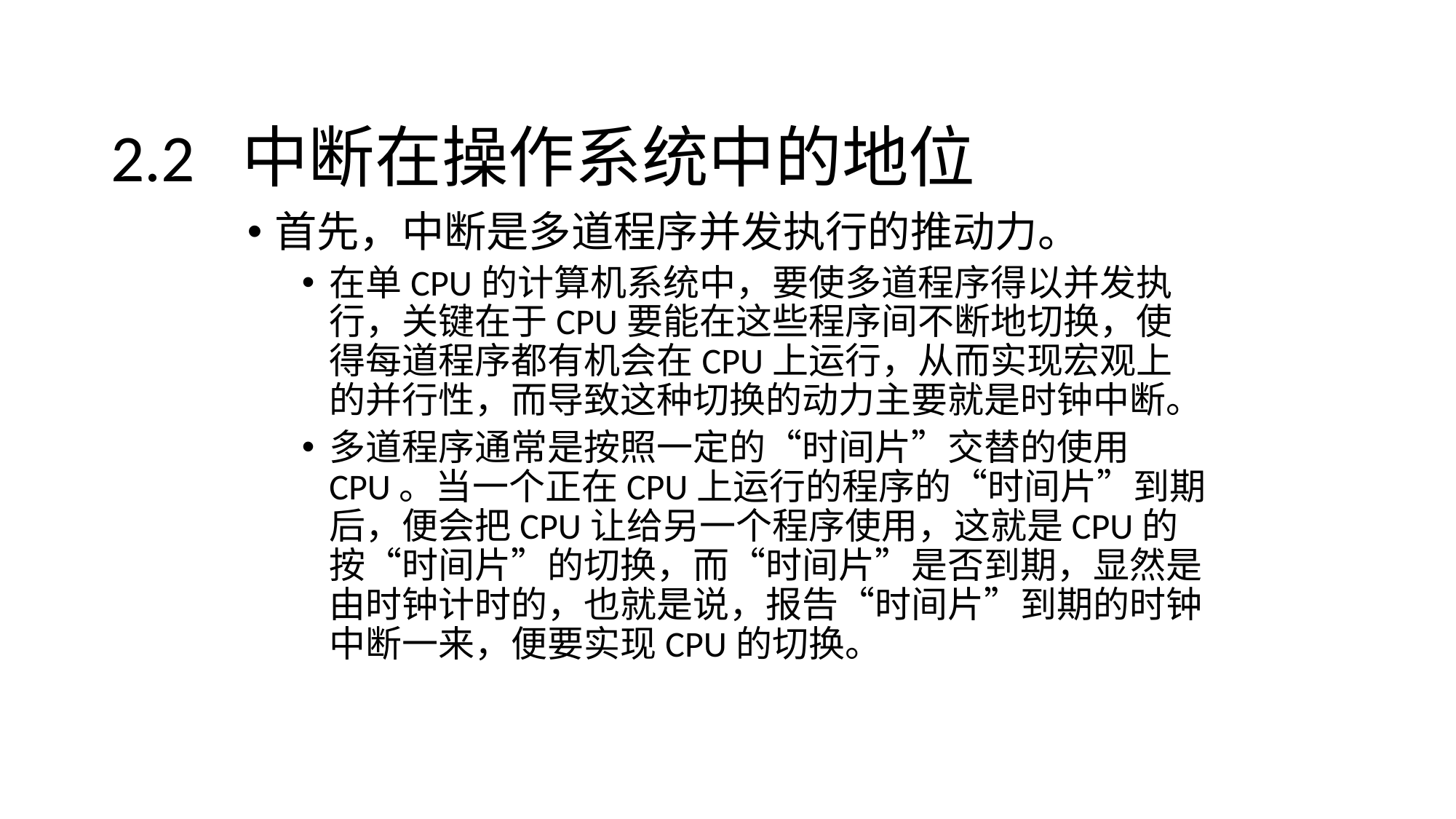

# 2.2  中断在操作系统中的地位
首先，中断是多道程序并发执行的推动力。
在单CPU的计算机系统中，要使多道程序得以并发执行，关键在于CPU要能在这些程序间不断地切换，使得每道程序都有机会在CPU上运行，从而实现宏观上的并行性，而导致这种切换的动力主要就是时钟中断。
多道程序通常是按照一定的“时间片”交替的使用CPU。当一个正在CPU上运行的程序的“时间片”到期后，便会把CPU让给另一个程序使用，这就是CPU的按“时间片”的切换，而“时间片”是否到期，显然是由时钟计时的，也就是说，报告“时间片”到期的时钟中断一来，便要实现CPU的切换。
1